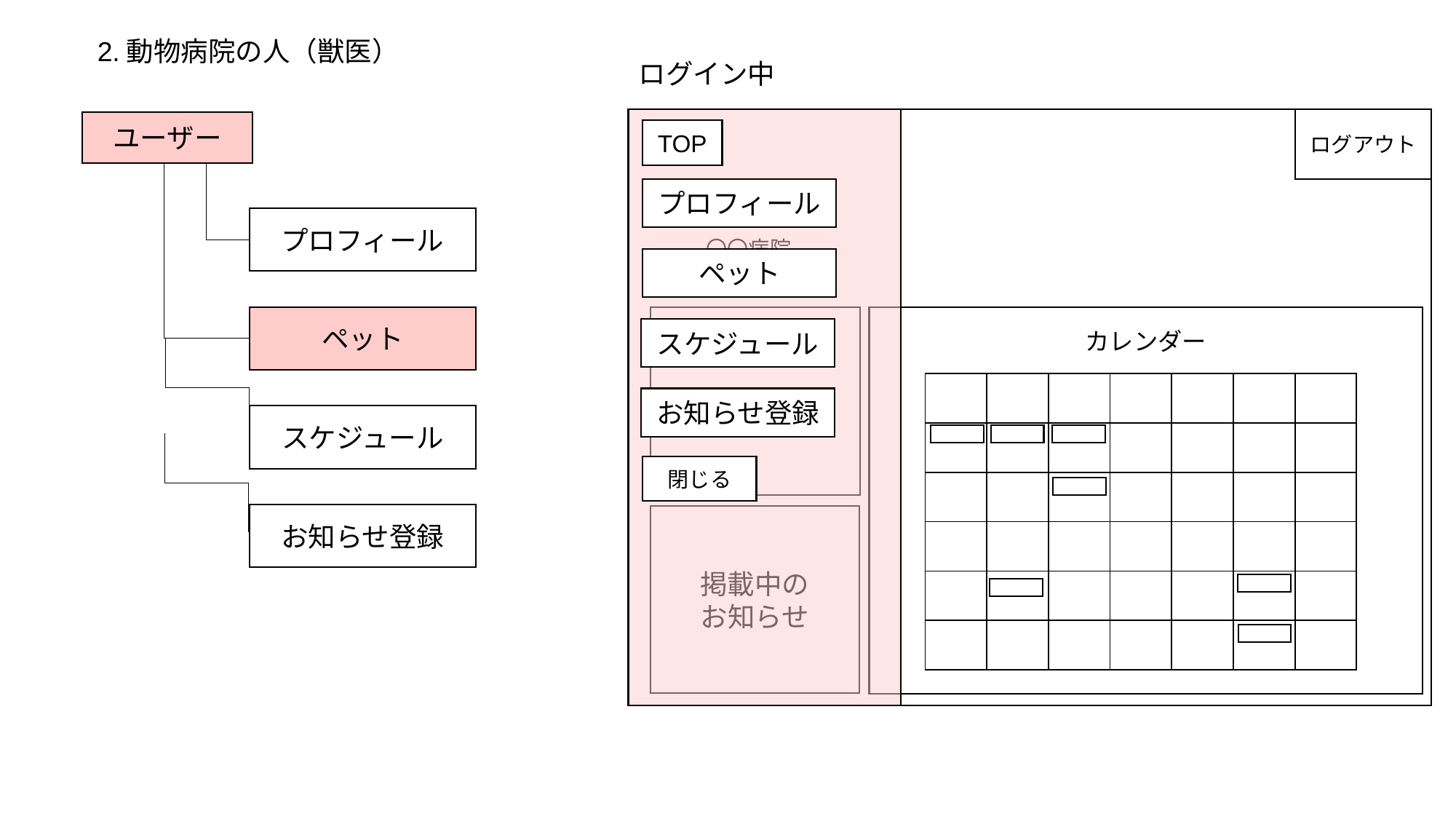

2.動物病院の人（獣医）
ログイン中

ログアウト
ユーザー
TOP
プロフィール
プロフィール
〇〇病院
ペット
ペット
カレンダー

今日の予定
スケジュール
|  |  |  |  |  |  |  |
| --- | --- | --- | --- | --- | --- | --- |
|  |  |  |  |  |  |  |
|  |  |  |  |  |  |  |
|  |  |  |  |  |  |  |
|  |  |  |  |  |  |  |
|  |  |  |  |  |  |  |
お知らせ登録
スケジュール

閉じる

お知らせ登録
掲載中の
お知らせ